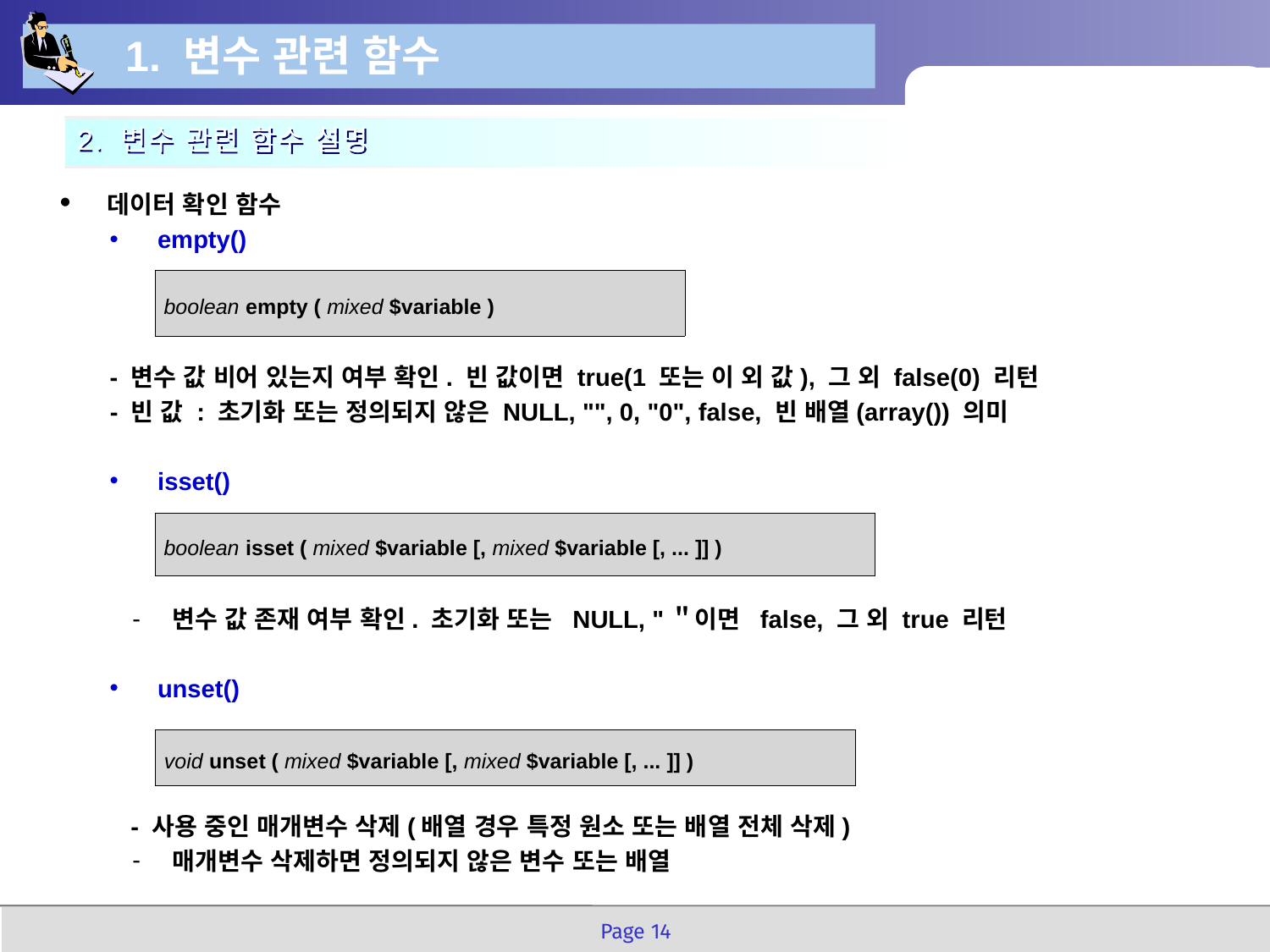

1. 변수 관련 함수
2. 변수 관련 함수 설명

데이터 확인 함수
empty()

- 변수 값 비어 있는지 여부 확인. 빈 값이면 true(1 또는 이 외 값), 그 외 false(0) 리턴
- 빈 값 : 초기화 또는 정의되지 않은 NULL, "", 0, "0", false, 빈 배열(array()) 의미

isset()

변수 값 존재 여부 확인. 초기화 또는  NULL, "＂이면  false, 그 외 true 리턴

unset()

   - 사용 중인 매개변수 삭제(배열 경우 특정 원소 또는 배열 전체 삭제)
매개변수 삭제하면 정의되지 않은 변수 또는 배열
| boolean empty ( mixed $variable ) |
| --- |
| boolean isset ( mixed $variable [, mixed $variable [, ... ]] ) |
| --- |
| void unset ( mixed $variable [, mixed $variable [, ... ]] ) |
| --- |
Page 14